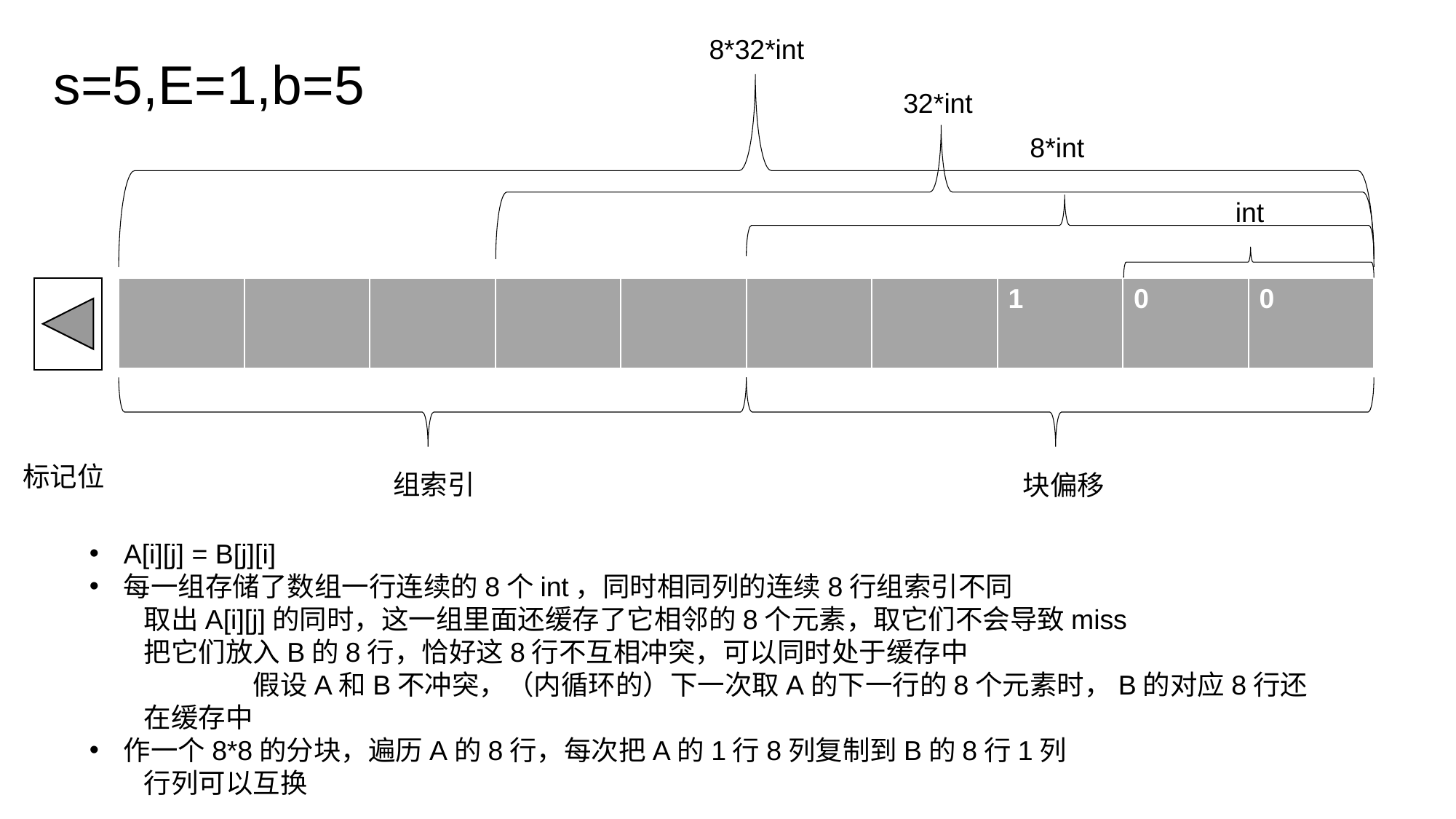

8*32*int
# s=5,E=1,b=5
32*int

8*int

int

|  |  |  |  |  |  |  | 1 | 0 | 0 |
| --- | --- | --- | --- | --- | --- | --- | --- | --- | --- |
标记位
组索引
块偏移
A[i][j] = B[j][i]
每一组存储了数组一行连续的8个int，同时相同列的连续8行组索引不同
取出A[i][j]的同时，这一组里面还缓存了它相邻的8个元素，取它们不会导致miss
把它们放入B的8行，恰好这8行不互相冲突，可以同时处于缓存中
	假设A和B不冲突，（内循环的）下一次取A的下一行的8个元素时，B的对应8行还在缓存中
作一个8*8的分块，遍历A的8行，每次把A的1行8列复制到B的8行1列
行列可以互换